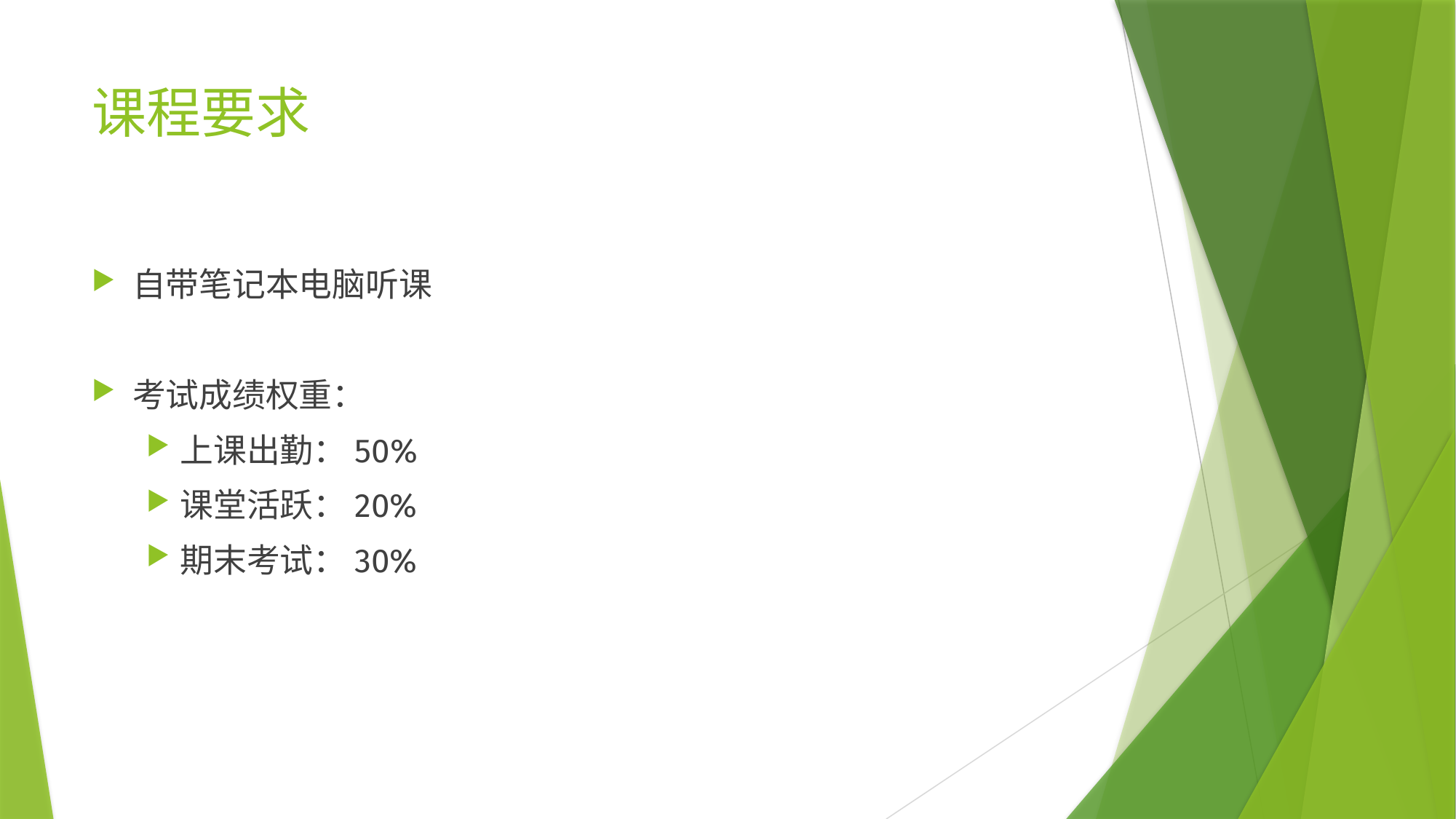

# 课程要求
自带笔记本电脑听课

考试成绩权重：
上课出勤：50%
课堂活跃：20%
期末考试：30%